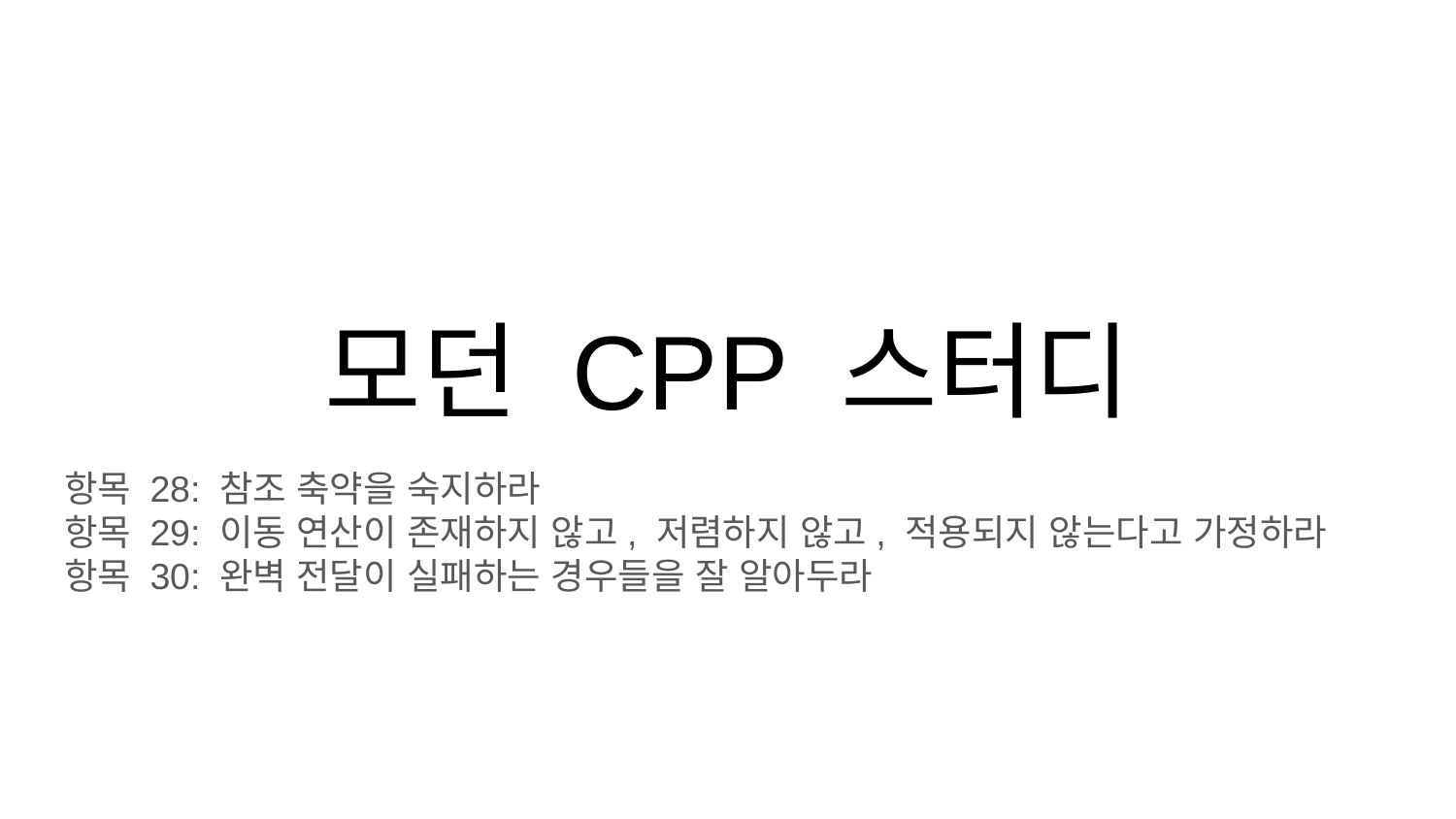

# 모던 CPP 스터디
항목 28: 참조 축약을 숙지하라
항목 29: 이동 연산이 존재하지 않고, 저렴하지 않고, 적용되지 않는다고 가정하라
항목 30: 완벽 전달이 실패하는 경우들을 잘 알아두라